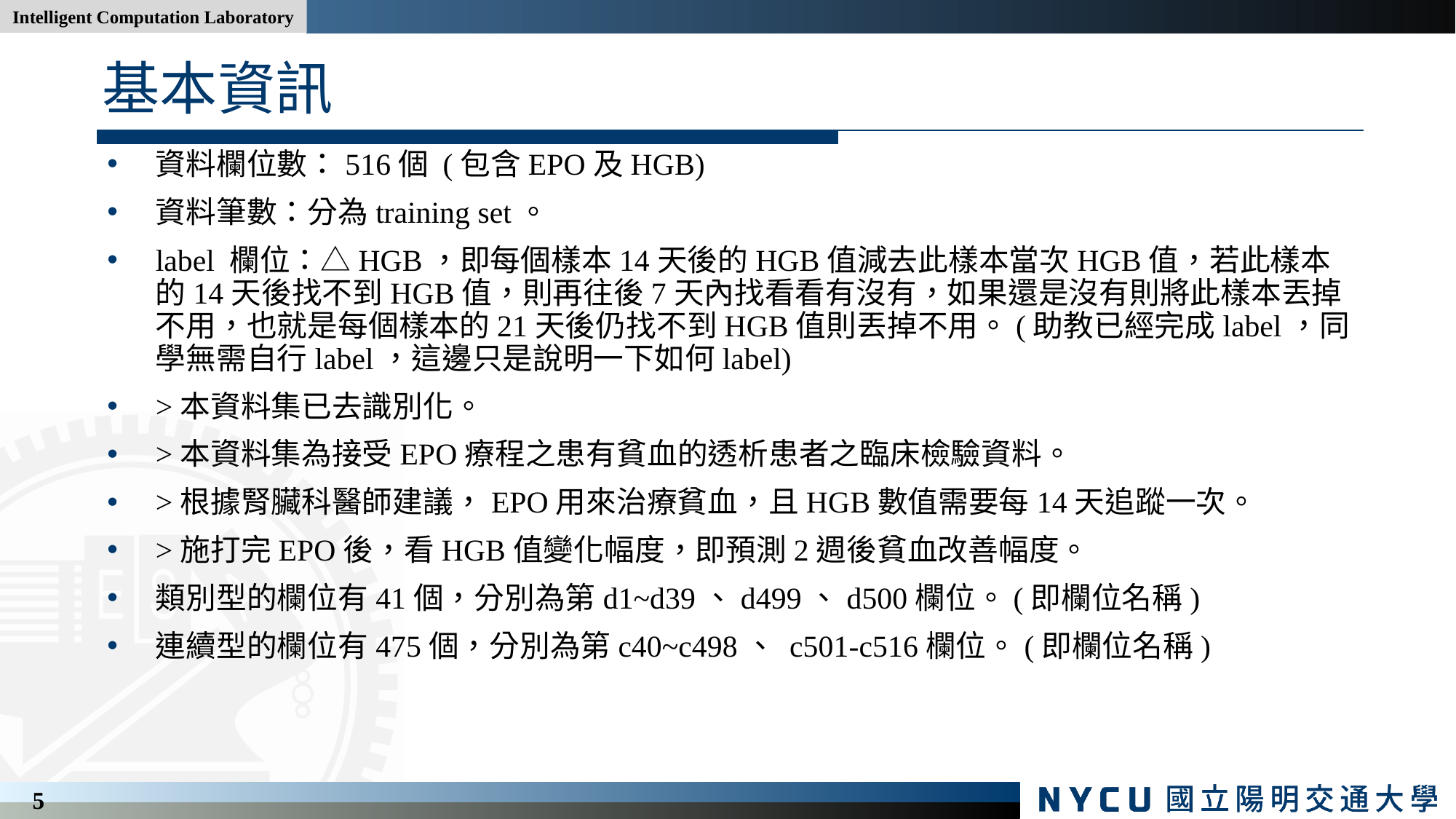

# 基本資訊
資料欄位數：516個 (包含EPO及HGB)
資料筆數：分為training set。
label 欄位：△HGB，即每個樣本14天後的HGB值減去此樣本當次HGB值，若此樣本的14天後找不到HGB值，則再往後7天內找看看有沒有，如果還是沒有則將此樣本丟掉不用，也就是每個樣本的21天後仍找不到HGB值則丟掉不用。(助教已經完成label，同學無需自行label，這邊只是說明一下如何label)
>本資料集已去識別化。
>本資料集為接受EPO療程之患有貧血的透析患者之臨床檢驗資料。
>根據腎臟科醫師建議，EPO用來治療貧血，且HGB數值需要每14天追蹤一次。
>施打完EPO後，看HGB值變化幅度，即預測2週後貧血改善幅度。
類別型的欄位有41個，分別為第d1~d39、d499、d500欄位。(即欄位名稱)
連續型的欄位有475個，分別為第c40~c498、 c501-c516欄位。(即欄位名稱)

5